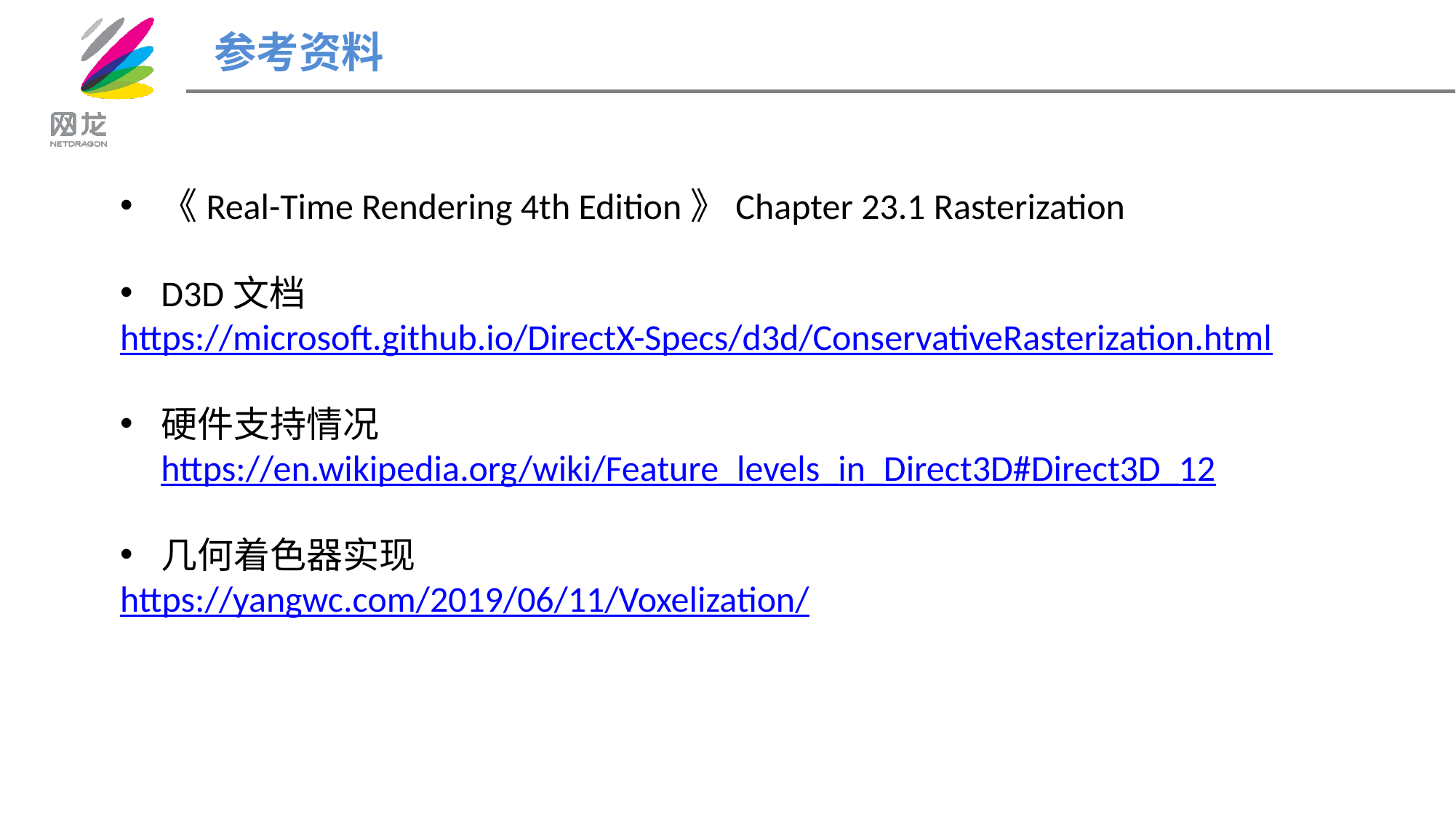

参考资料
《Real-Time Rendering 4th Edition》Chapter 23.1 Rasterization

D3D文档
https://microsoft.github.io/DirectX-Specs/d3d/ConservativeRasterization.html

硬件支持情况https://en.wikipedia.org/wiki/Feature_levels_in_Direct3D#Direct3D_12

几何着色器实现
https://yangwc.com/2019/06/11/Voxelization/